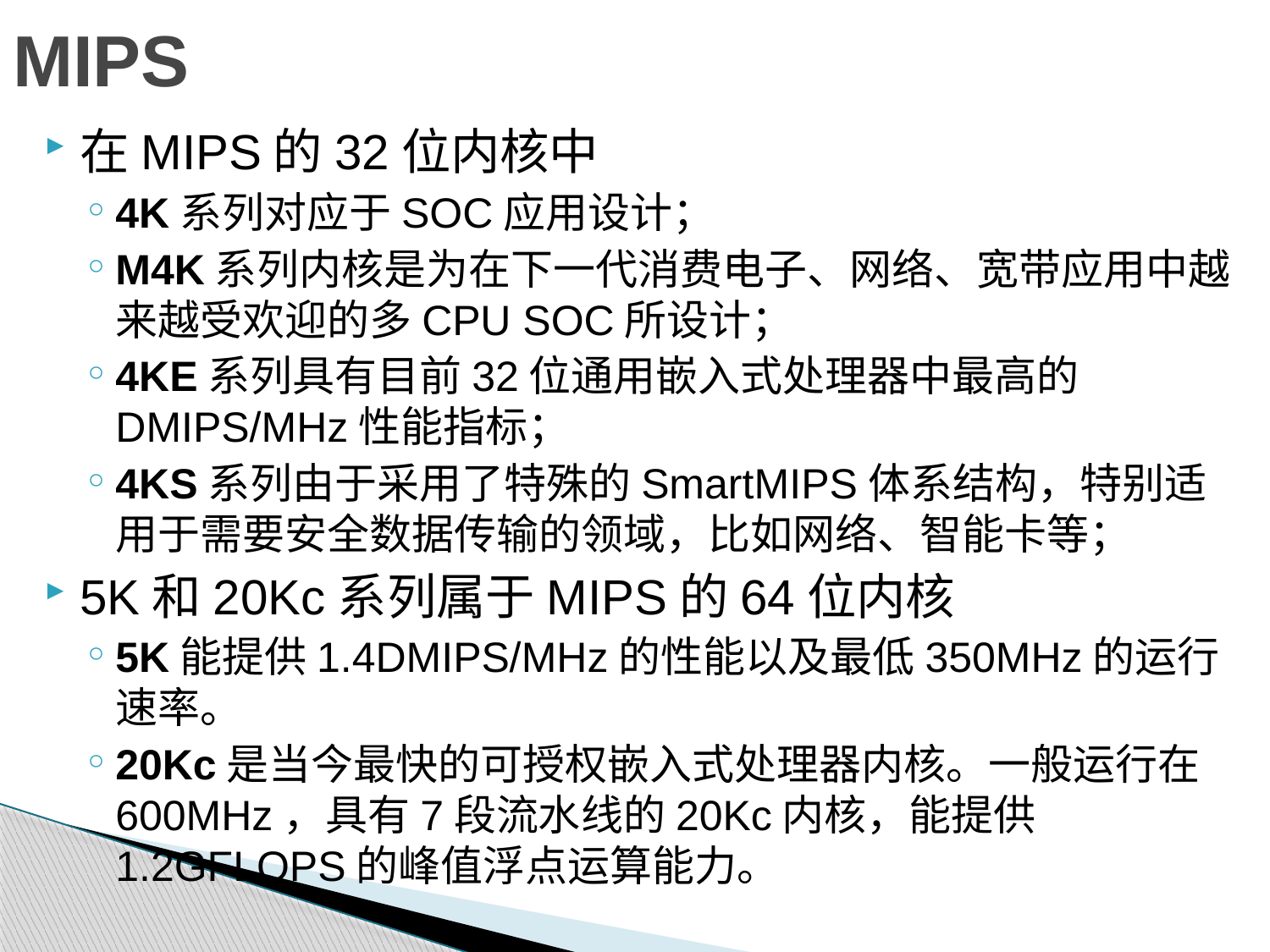

# MIPS
在MIPS的32位内核中
4K系列对应于SOC应用设计；
M4K系列内核是为在下一代消费电子、网络、宽带应用中越来越受欢迎的多CPU SOC所设计；
4KE系列具有目前32位通用嵌入式处理器中最高的DMIPS/MHz性能指标；
4KS系列由于采用了特殊的SmartMIPS体系结构，特别适用于需要安全数据传输的领域，比如网络、智能卡等；
5K和20Kc系列属于MIPS的64位内核
5K能提供1.4DMIPS/MHz的性能以及最低350MHz的运行速率。
20Kc是当今最快的可授权嵌入式处理器内核。一般运行在600MHz，具有7段流水线的20Kc内核，能提供1.2GFLOPS的峰值浮点运算能力。